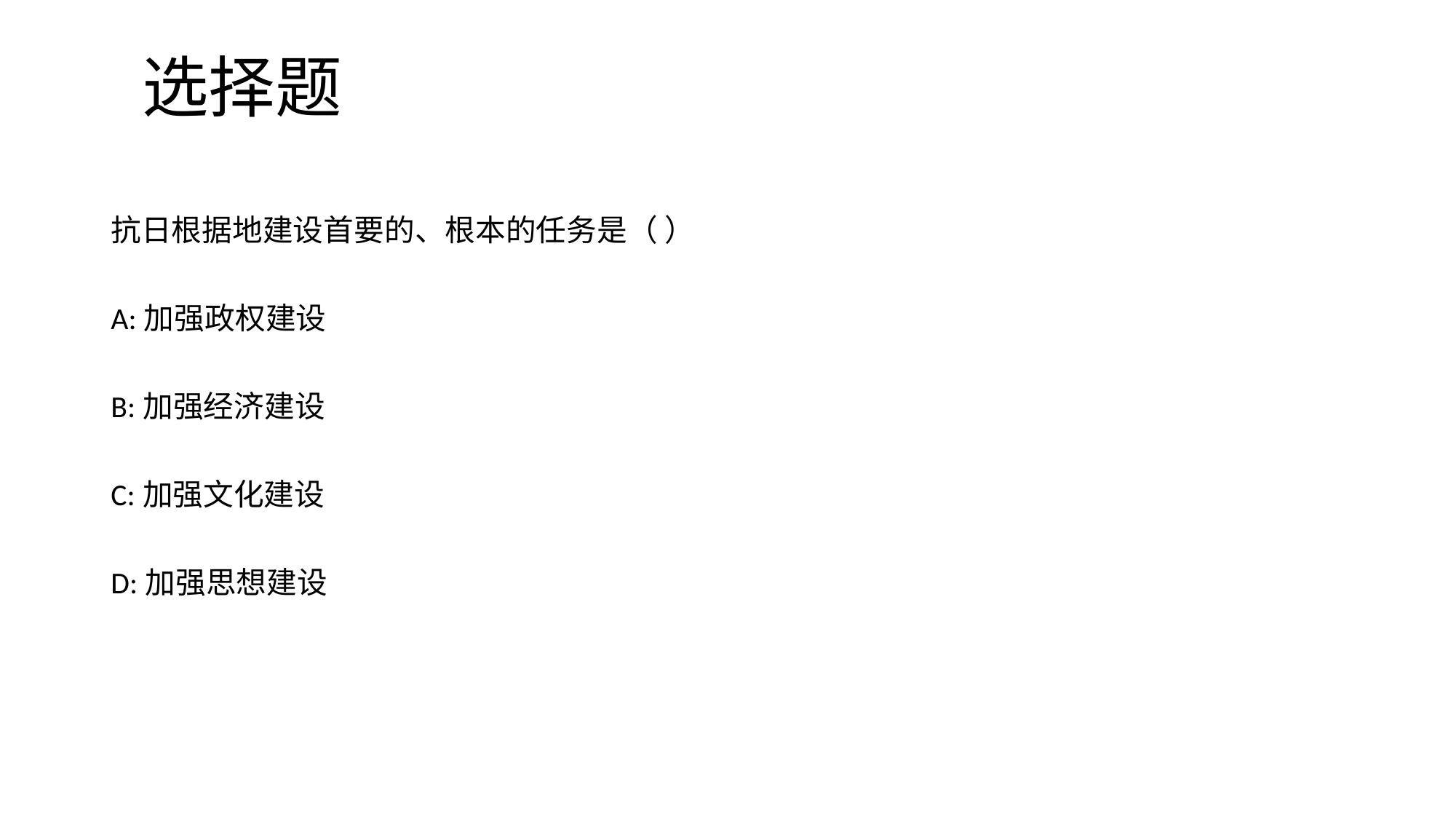

# 选择题
抗日根据地建设首要的、根本的任务是（ ）
A:加强政权建设
B:加强经济建设
C:加强文化建设
D:加强思想建设